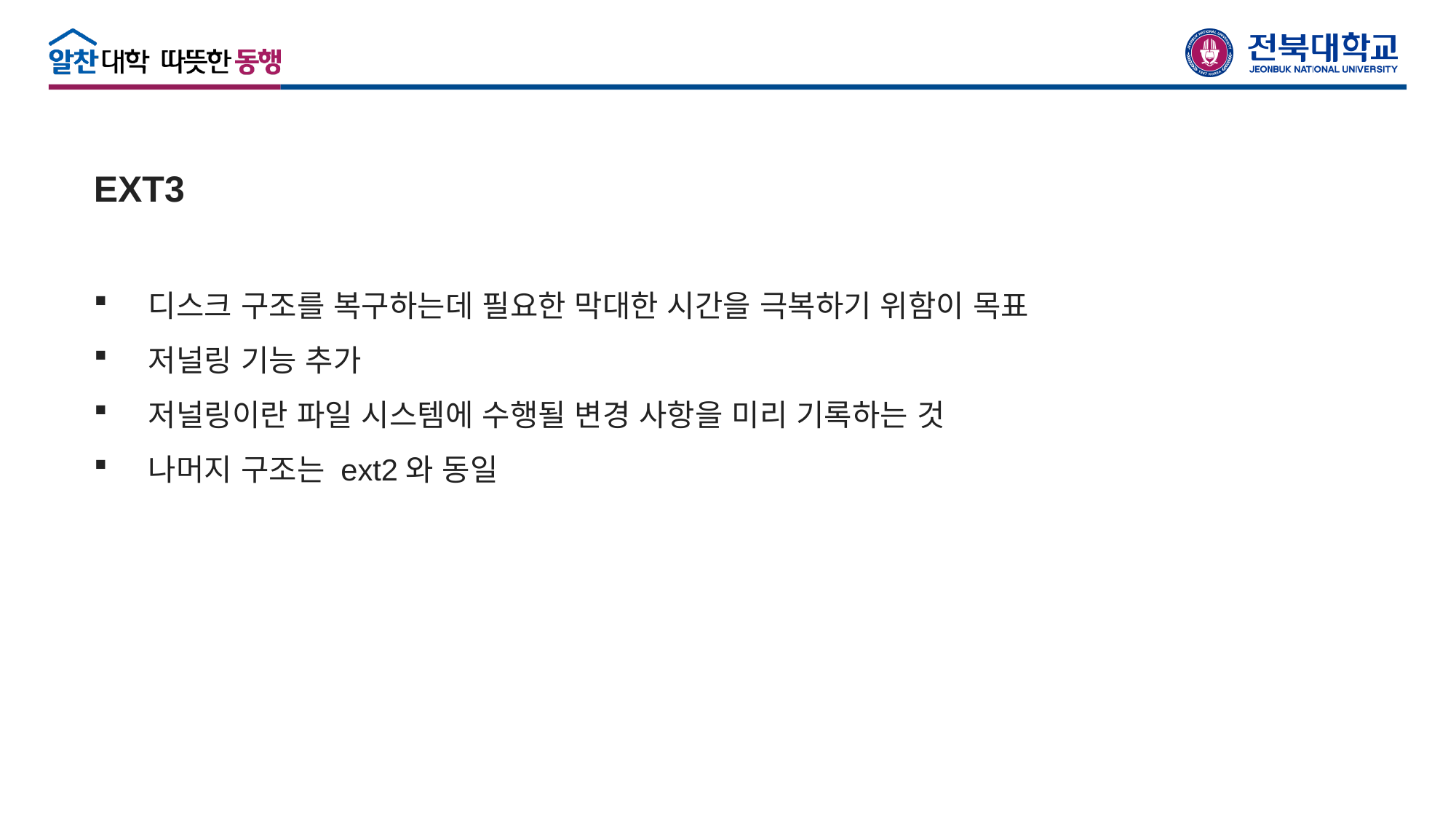

EXT3
디스크 구조를 복구하는데 필요한 막대한 시간을 극복하기 위함이 목표
저널링 기능 추가
저널링이란 파일 시스템에 수행될 변경 사항을 미리 기록하는 것
나머지 구조는 ext2와 동일